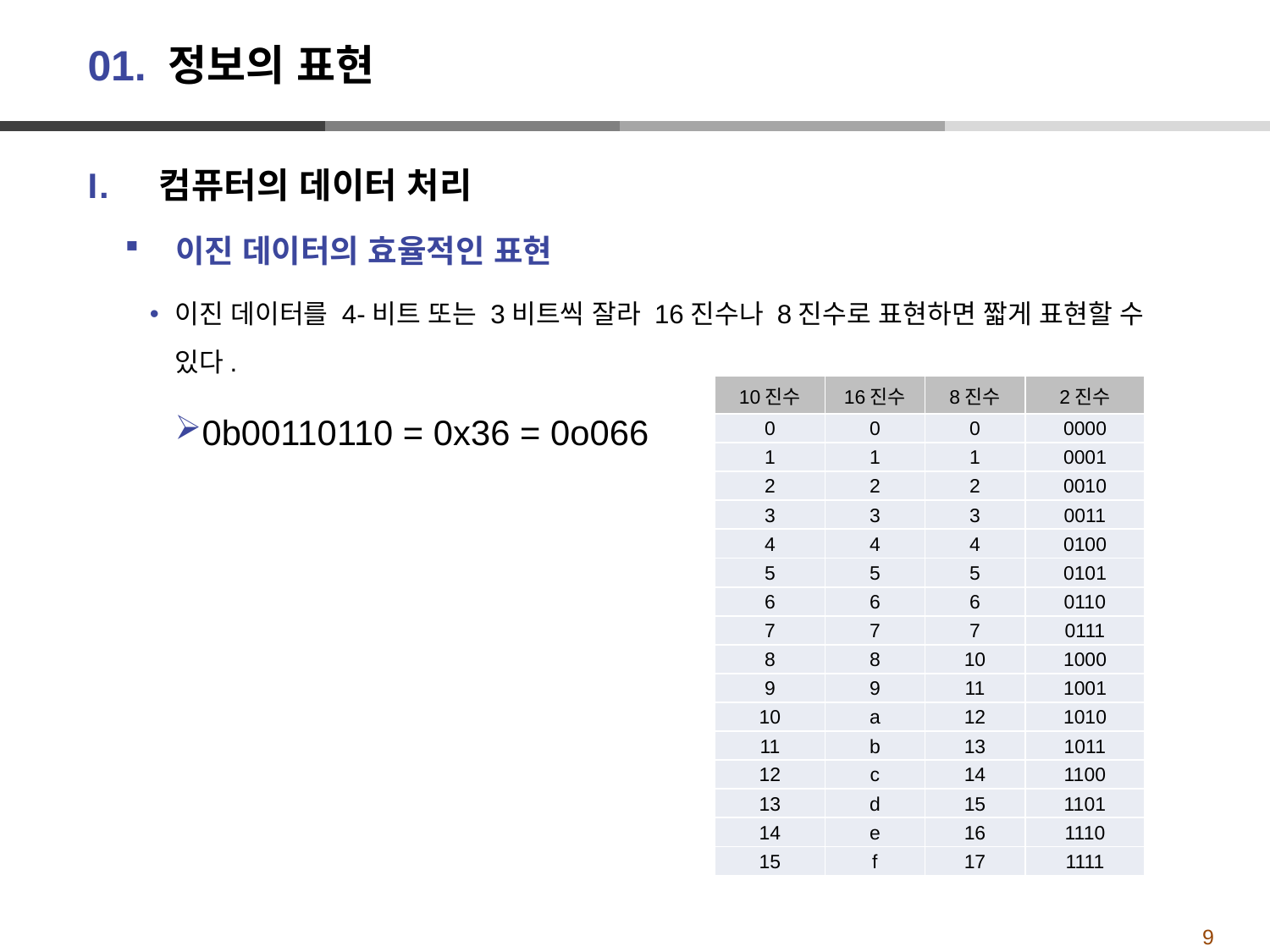

# 01. 정보의 표현
컴퓨터의 데이터 처리
  이진 데이터의 효율적인 표현
이진 데이터를 4-비트 또는 3비트씩 잘라 16진수나 8진수로 표현하면 짧게 표현할 수 있다.
0b00110110 = 0x36 = 0o066
| 10진수 | 16진수 | 8진수 | 2진수 |
| --- | --- | --- | --- |
| 0 | 0 | 0 | 0000 |
| 1 | 1 | 1 | 0001 |
| 2 | 2 | 2 | 0010 |
| 3 | 3 | 3 | 0011 |
| 4 | 4 | 4 | 0100 |
| 5 | 5 | 5 | 0101 |
| 6 | 6 | 6 | 0110 |
| 7 | 7 | 7 | 0111 |
| 8 | 8 | 10 | 1000 |
| 9 | 9 | 11 | 1001 |
| 10 | a | 12 | 1010 |
| 11 | b | 13 | 1011 |
| 12 | c | 14 | 1100 |
| 13 | d | 15 | 1101 |
| 14 | e | 16 | 1110 |
| 15 | f | 17 | 1111 |